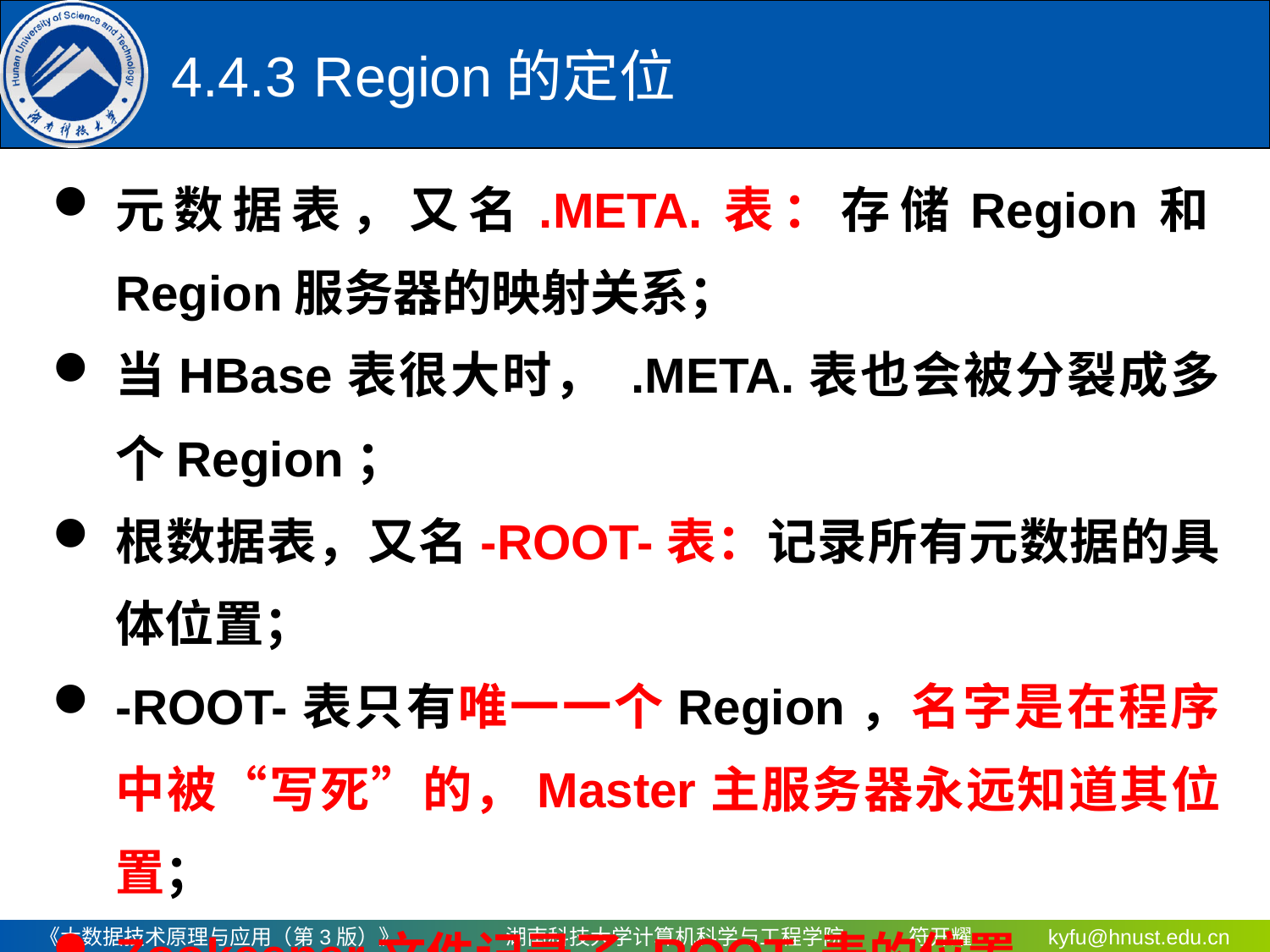

# 4.4.3	 Region的定位
元数据表，又名.META.表：存储Region和Region服务器的映射关系；
当HBase表很大时， .META.表也会被分裂成多个Region；
根数据表，又名-ROOT-表：记录所有元数据的具体位置；
-ROOT-表只有唯一一个Region，名字是在程序中被“写死”的，Master主服务器永远知道其位置；
Zookeeper文件记录了-ROOT-表的位置。